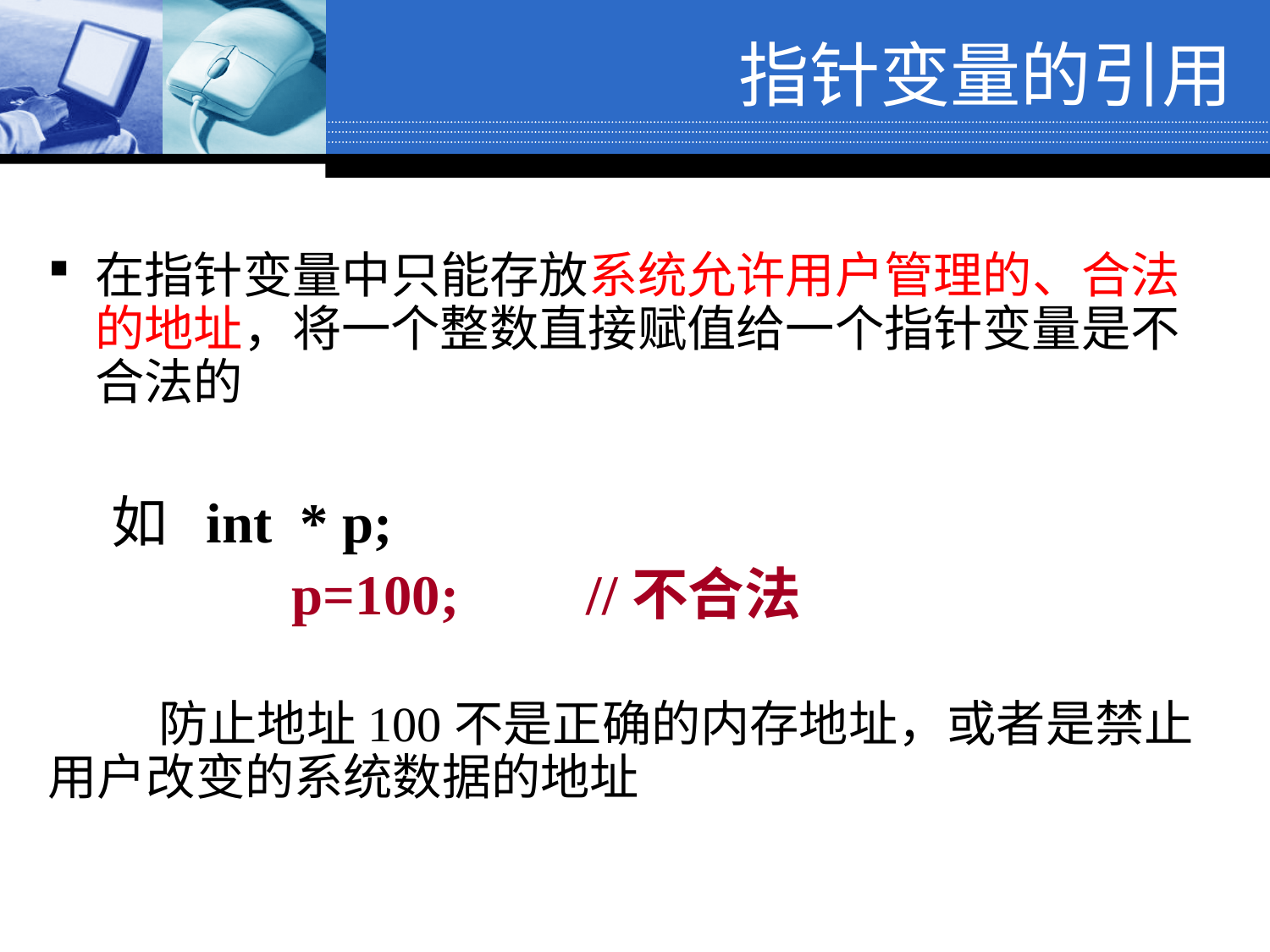

指针变量的引用
在指针变量中只能存放系统允许用户管理的、合法的地址，将一个整数直接赋值给一个指针变量是不合法的

如  int  * p;
   	 p=100;         //不合法

防止地址100不是正确的内存地址，或者是禁止用户改变的系统数据的地址